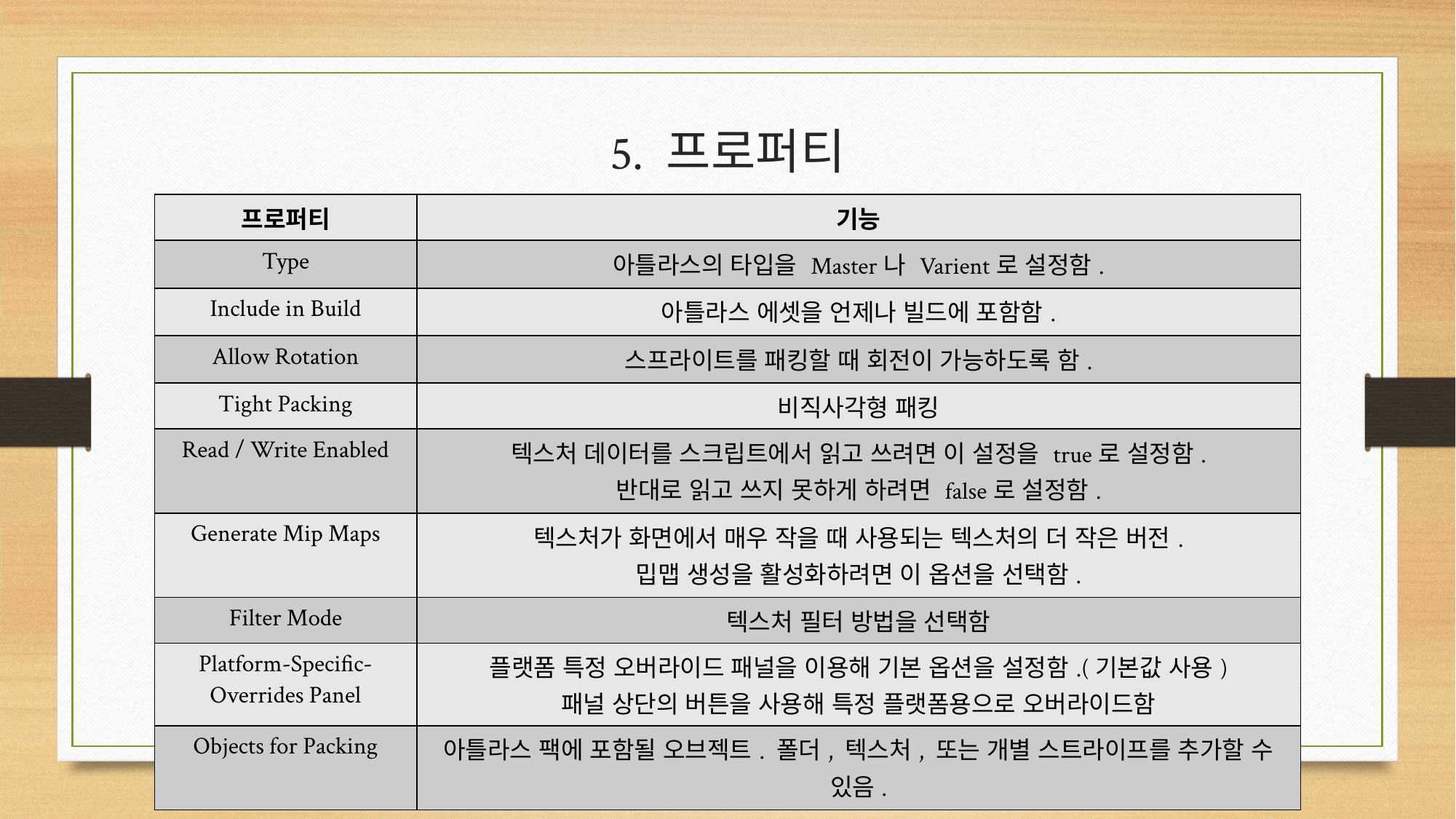

# 5. 프로퍼티
| 프로퍼티 | 기능 |
| --- | --- |
| Type | 아틀라스의 타입을 Master나 Varient로 설정함. |
| Include in Build | 아틀라스 에셋을 언제나 빌드에 포함함. |
| Allow Rotation | 스프라이트를 패킹할 때 회전이 가능하도록 함. |
| Tight Packing | 비직사각형 패킹 |
| Read / Write Enabled | 텍스처 데이터를 스크립트에서 읽고 쓰려면 이 설정을 true로 설정함. 반대로 읽고 쓰지 못하게 하려면 false로 설정함. |
| Generate Mip Maps | 텍스처가 화면에서 매우 작을 때 사용되는 텍스처의 더 작은 버전. 밉맵 생성을 활성화하려면 이 옵션을 선택함. |
| Filter Mode | 텍스처 필터 방법을 선택함 |
| Platform-Specific-Overrides Panel | 플랫폼 특정 오버라이드 패널을 이용해 기본 옵션을 설정함.(기본값 사용) 패널 상단의 버튼을 사용해 특정 플랫폼용으로 오버라이드함 |
| Objects for Packing | 아틀라스 팩에 포함될 오브젝트. 폴더, 텍스처, 또는 개별 스트라이프를 추가할 수 있음. |